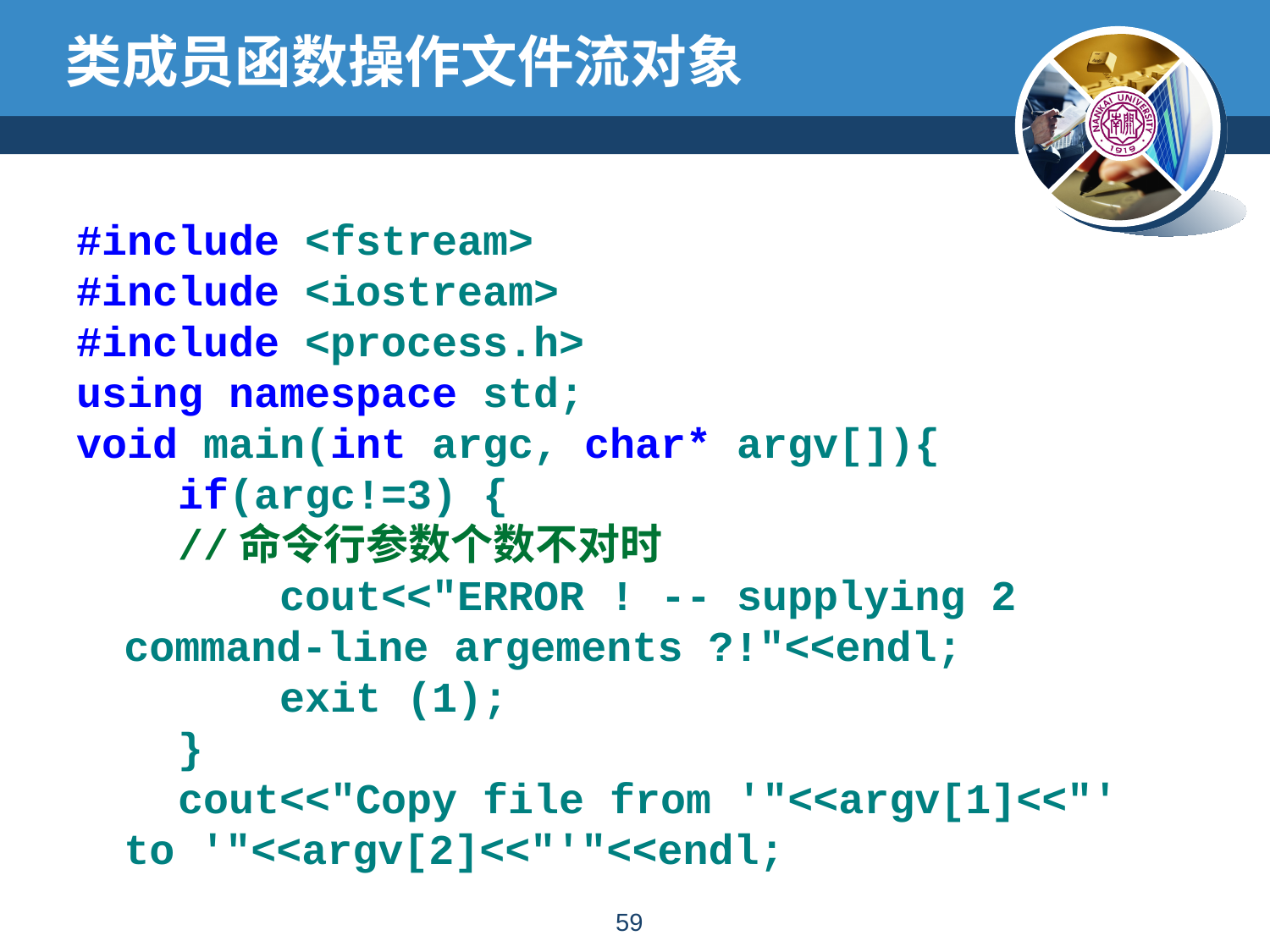

# 类成员函数操作文件流对象
#include <fstream>
#include <iostream>
#include <process.h>
using namespace std;
void main(int argc, char* argv[]){
    if(argc!=3) {
    //命令行参数个数不对时
        cout<<"ERROR ! -- supplying 2 command-line argements ?!"<<endl;
        exit (1);
    }
    cout<<"Copy file from '"<<argv[1]<<"' to '"<<argv[2]<<"'"<<endl;

59